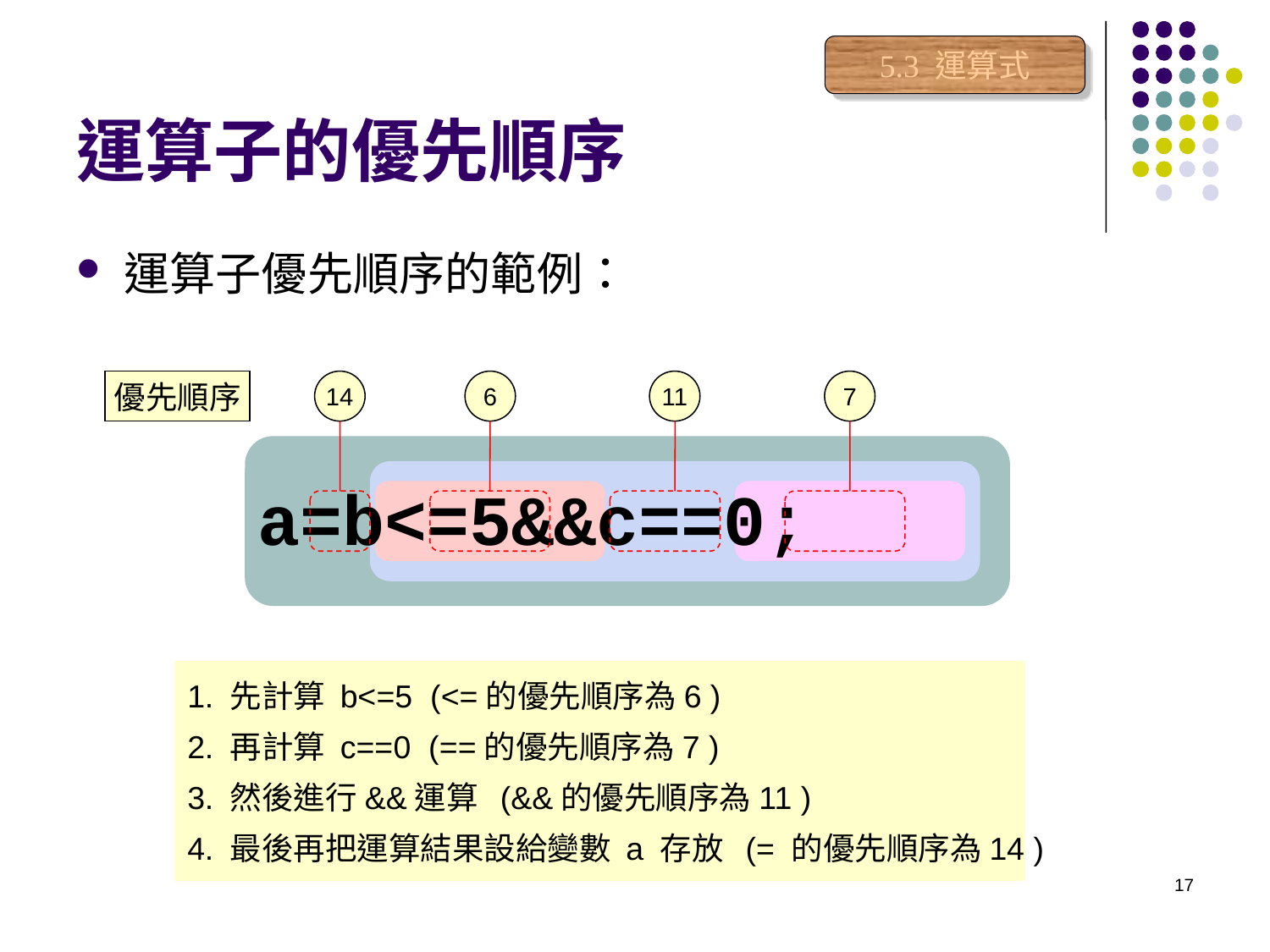

# 運算子的優先順序
5.3 運算式
運算子優先順序的範例：
優先順序
14
6
11
7

a=b<=5&&c==0;

1. 先計算 b<=5  (<=的優先順序為6 )
2. 再計算 c==0  (==的優先順序為7 )
3. 然後進行&&運算  (&&的優先順序為11 )
4. 最後再把運算結果設給變數 a 存放  (= 的優先順序為14 )
17